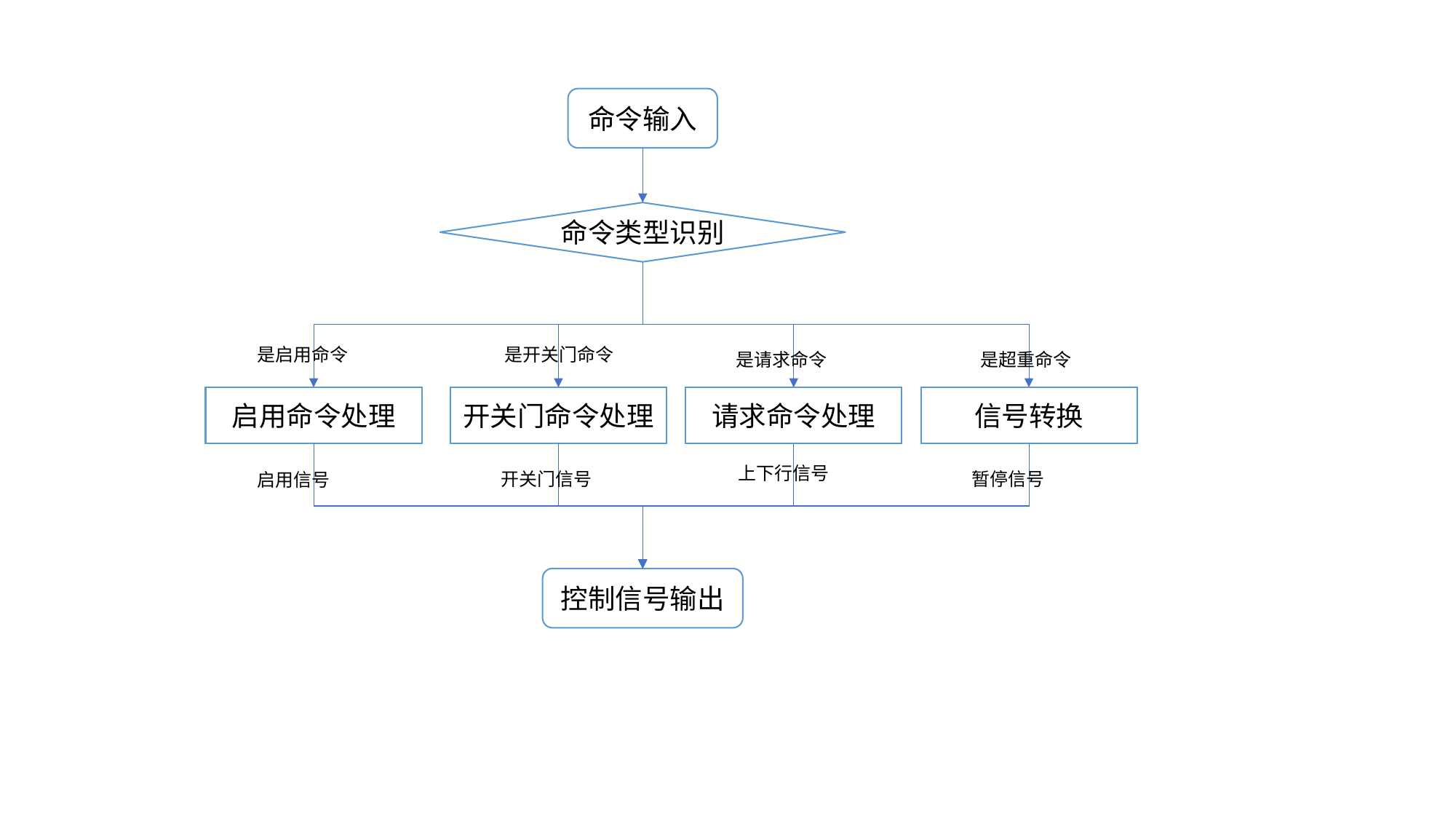

命令输入
命令类型识别
是开关门命令
是启用命令
是请求命令
是超重命令
信号转换
开关门命令处理
请求命令处理
启用命令处理
上下行信号
开关门信号
暂停信号
启用信号
控制信号输出